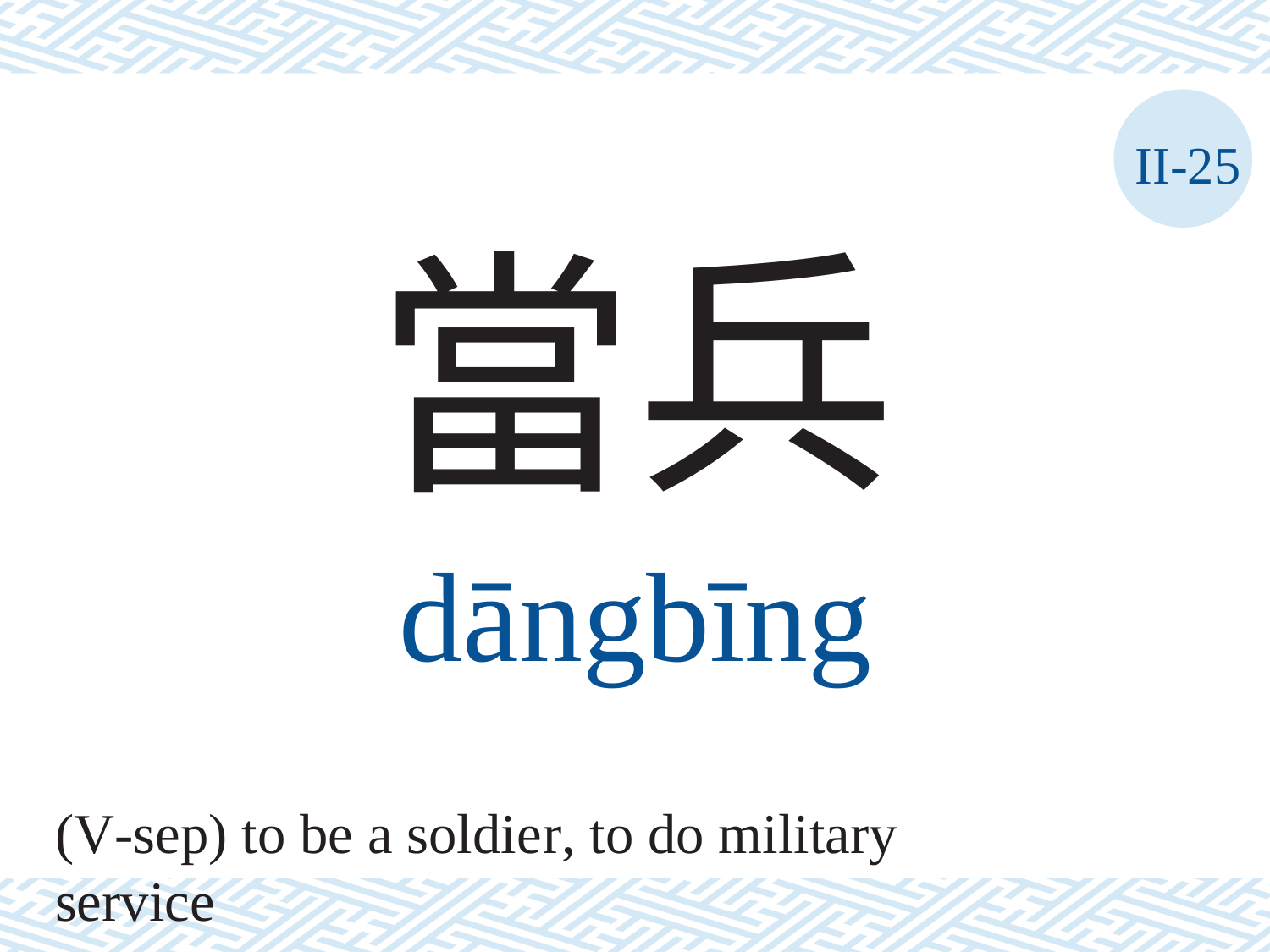

II-25
當兵
dāngbīng
(V-sep) to be a soldier, to do military service